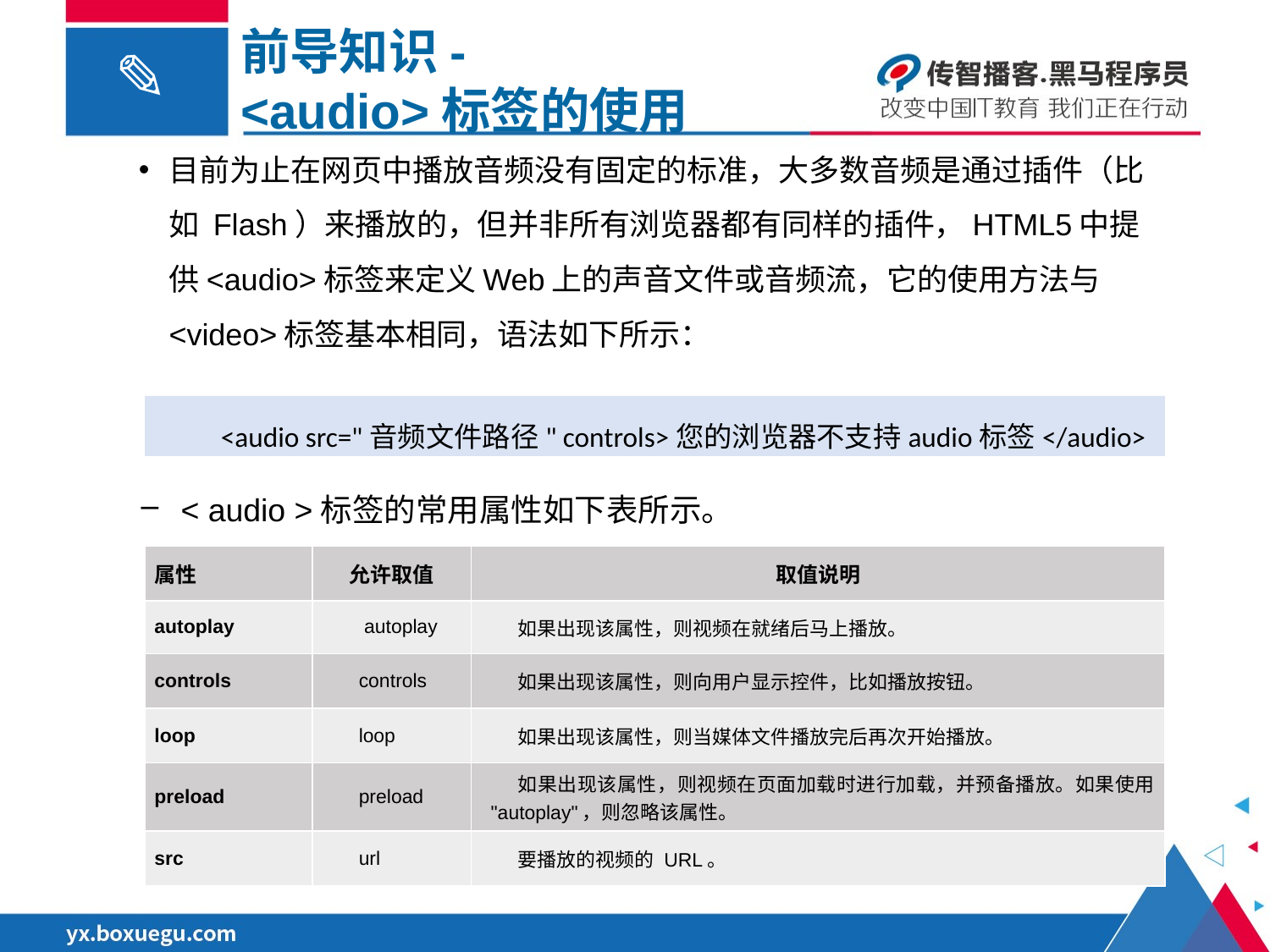

前导知识-
<audio>标签的使用
目前为止在网页中播放音频没有固定的标准，大多数音频是通过插件（比如 Flash）来播放的，但并非所有浏览器都有同样的插件，HTML5中提供<audio>标签来定义Web上的声音文件或音频流，它的使用方法与<video>标签基本相同，语法如下所示：

<audio src="音频文件路径" controls>您的浏览器不支持audio标签</audio>

< audio >标签的常用属性如下表所示。
| 属性 | 允许取值 | 取值说明 |
| --- | --- | --- |
| autoplay | autoplay | 如果出现该属性，则视频在就绪后马上播放。 |
| controls | controls | 如果出现该属性，则向用户显示控件，比如播放按钮。 |
| loop | loop | 如果出现该属性，则当媒体文件播放完后再次开始播放。 |
| preload | preload | 如果出现该属性，则视频在页面加载时进行加载，并预备播放。如果使用 "autoplay"，则忽略该属性。 |
| src | url | 要播放的视频的 URL。 |